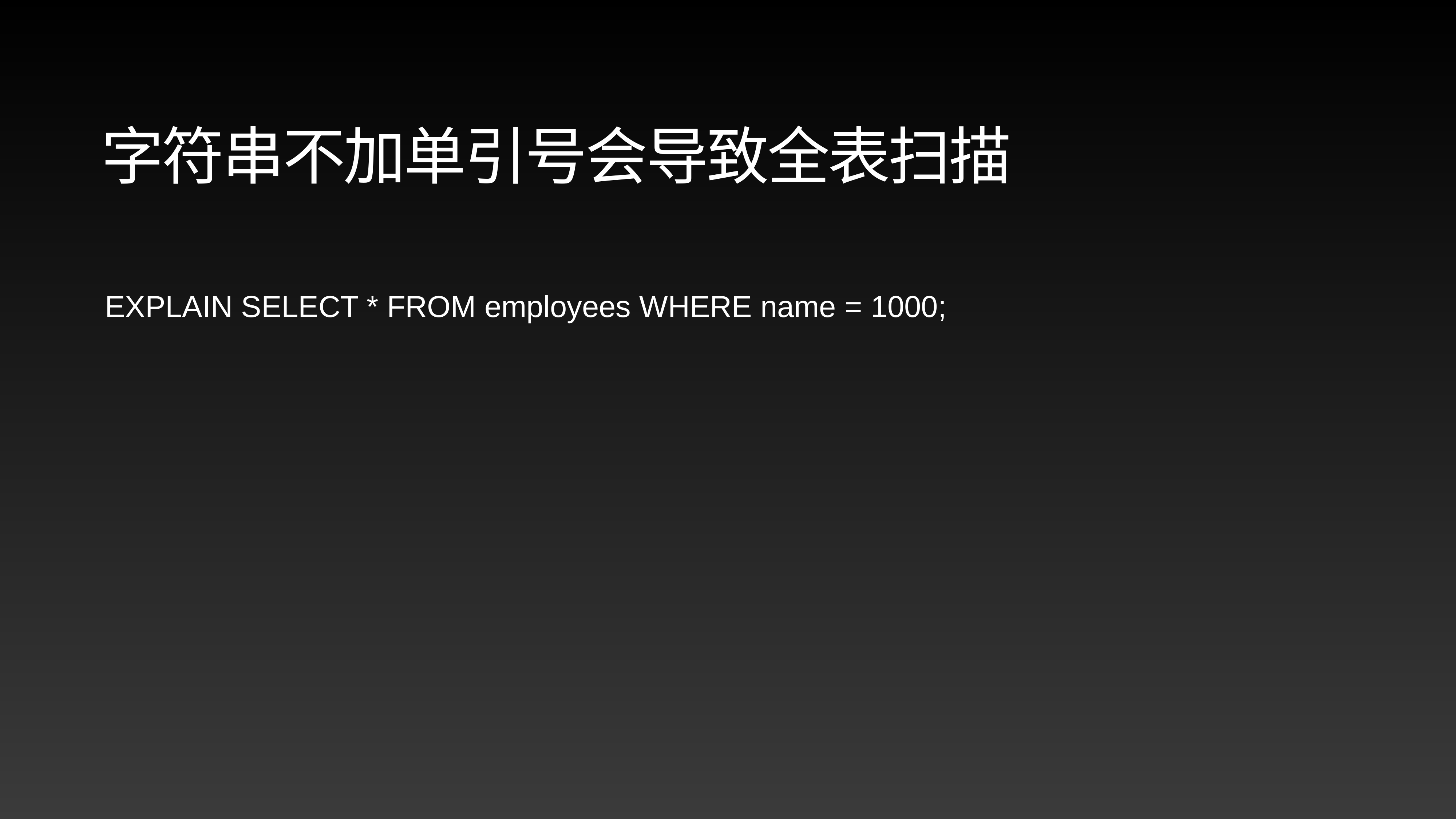

字符串不加单引号会导致全表扫描
EXPLAIN SELECT * FROM employees WHERE name = 1000;